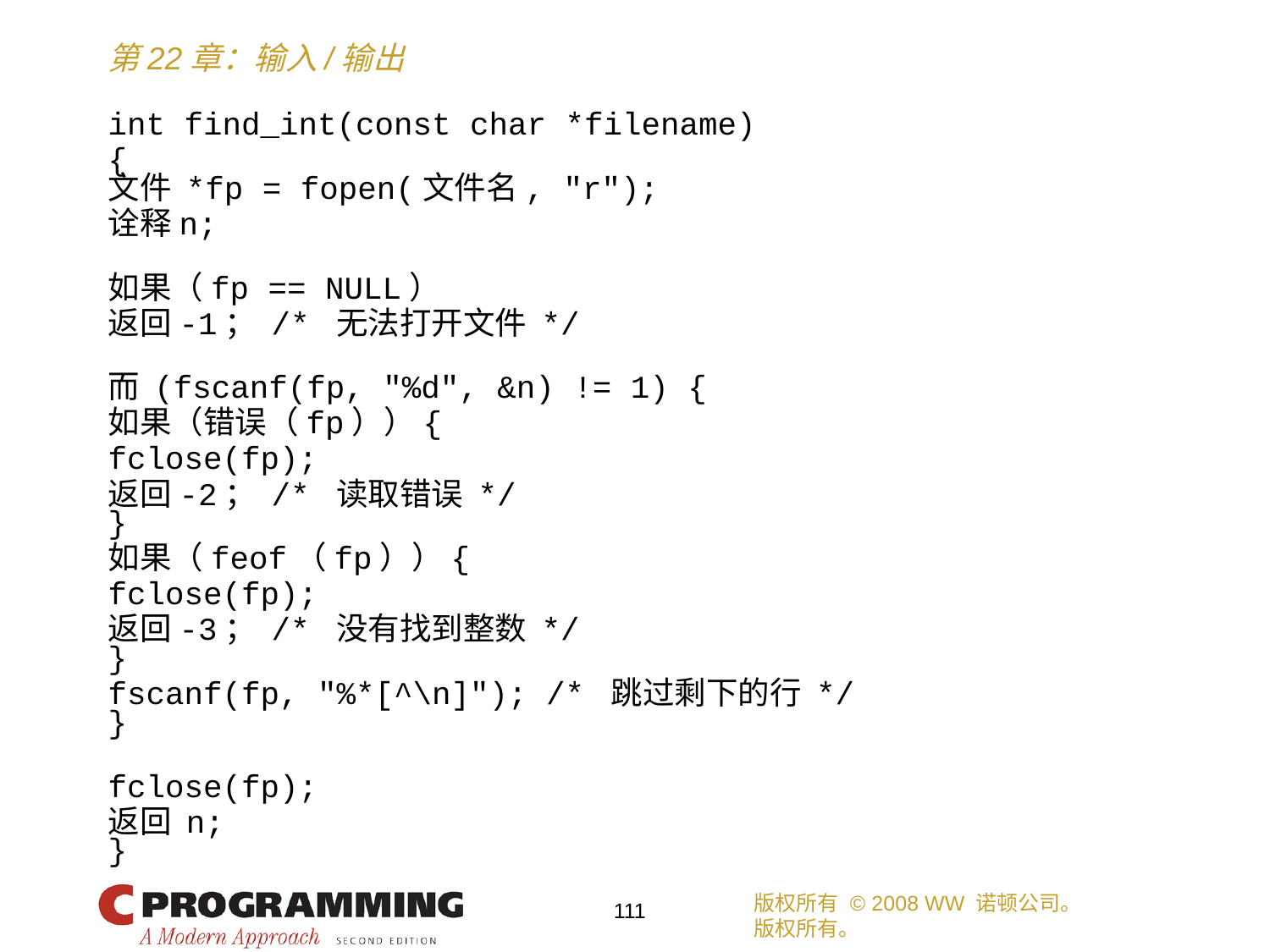

int find_int(const char *filename)
{
文件 *fp = fopen(文件名, "r");
诠释n;

如果（fp == NULL）
返回-1； /* 无法打开文件 */

而 (fscanf(fp, "%d", &n) != 1) {
如果（错误（fp））{
fclose(fp);
返回-2； /* 读取错误 */
}
如果（feof（fp））{
fclose(fp);
返回-3； /* 没有找到整数 */
}
fscanf(fp, "%*[^\n]"); /* 跳过剩下的行 */
}

fclose(fp);
返回 n;
}

版权所有 © 2008 WW 诺顿公司。
版权所有。
111